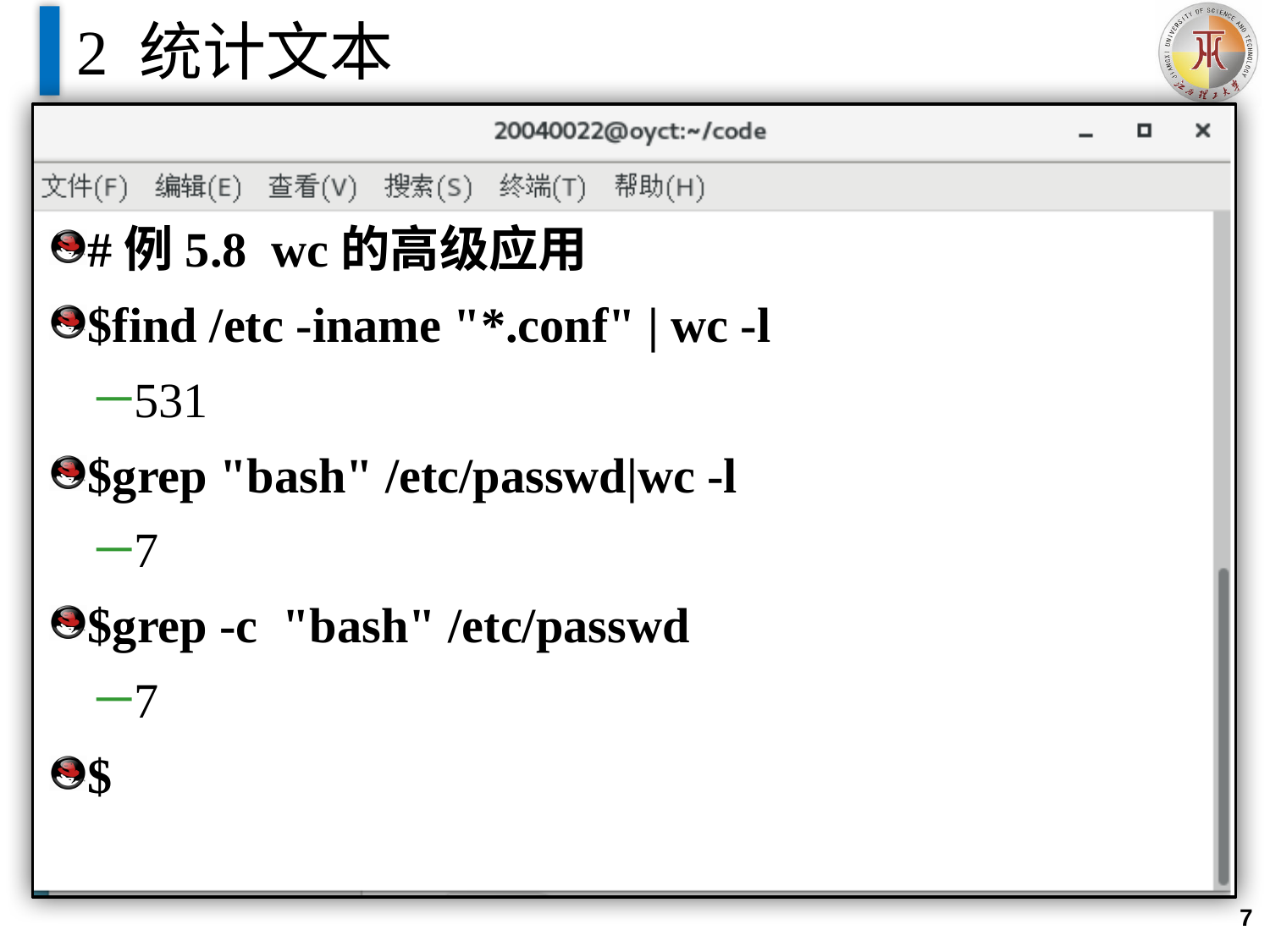

# 2 统计文本
#例5.8  wc的高级应用
$find /etc -iname "*.conf" | wc -l
531
$grep "bash" /etc/passwd|wc -l
7
$grep -c  "bash" /etc/passwd
7
$

7